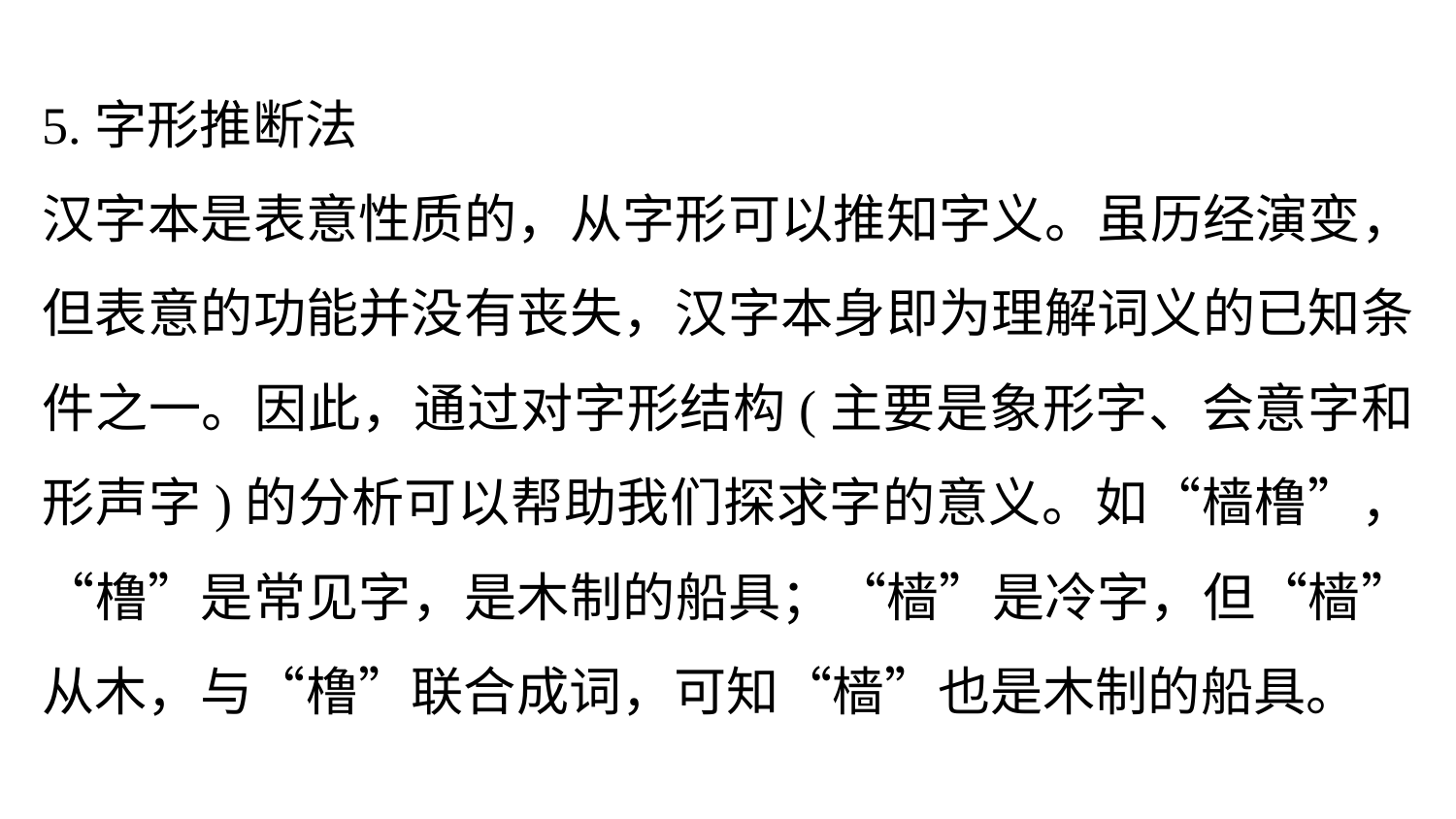

5.字形推断法
汉字本是表意性质的，从字形可以推知字义。虽历经演变，但表意的功能并没有丧失，汉字本身即为理解词义的已知条件之一。因此，通过对字形结构(主要是象形字、会意字和形声字)的分析可以帮助我们探求字的意义。如“樯橹”，“橹”是常见字，是木制的船具；“樯”是冷字，但“樯”从木，与“橹”联合成词，可知“樯”也是木制的船具。